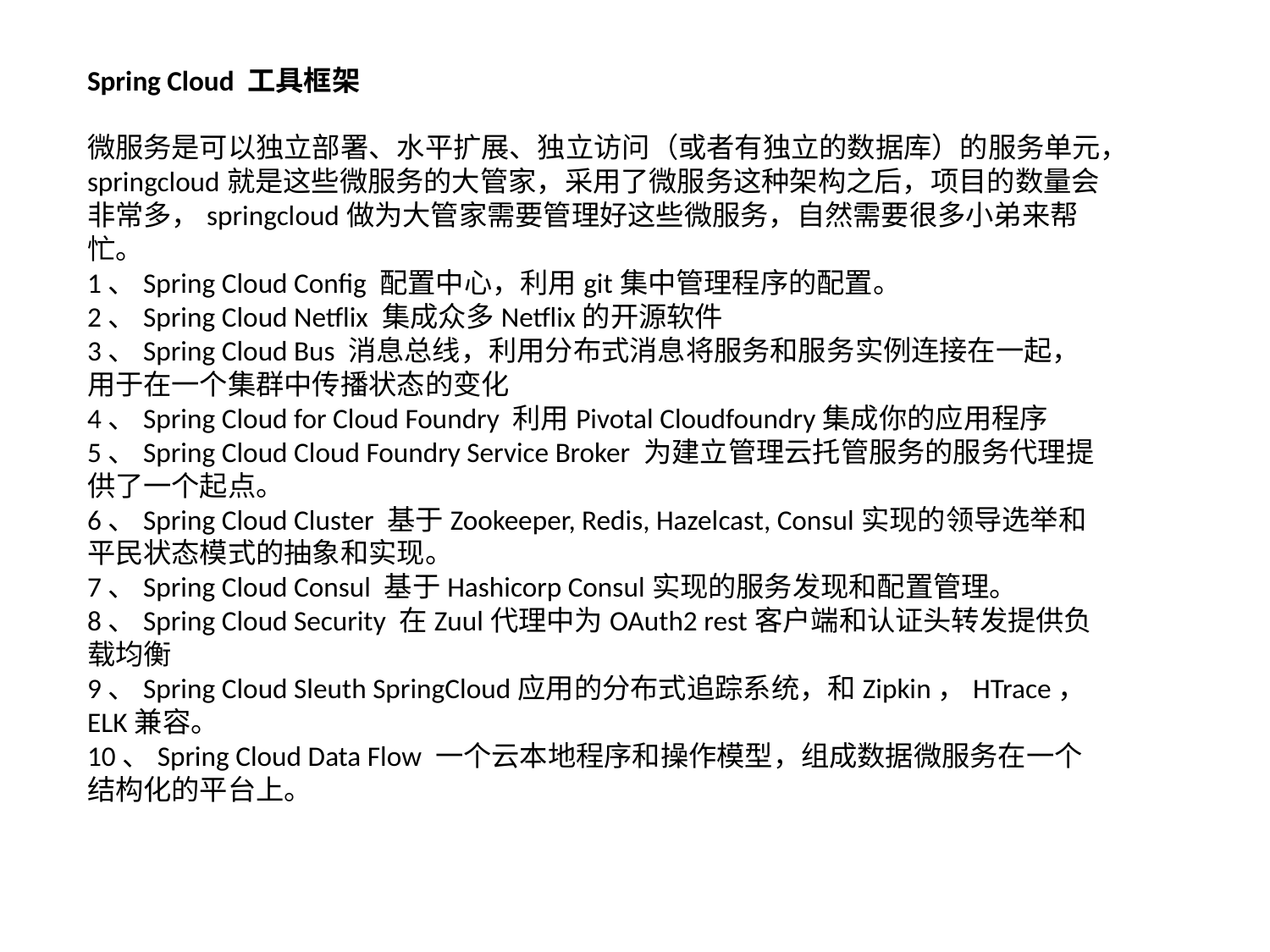

Spring Cloud 工具框架

微服务是可以独立部署、水平扩展、独立访问（或者有独立的数据库）的服务单元，springcloud就是这些微服务的大管家，采用了微服务这种架构之后，项目的数量会非常多，springcloud做为大管家需要管理好这些微服务，自然需要很多小弟来帮忙。
1、Spring Cloud Config 配置中心，利用git集中管理程序的配置。 
2、Spring Cloud Netflix 集成众多Netflix的开源软件
3、Spring Cloud Bus 消息总线，利用分布式消息将服务和服务实例连接在一起，用于在一个集群中传播状态的变化 
4、Spring Cloud for Cloud Foundry 利用Pivotal Cloudfoundry集成你的应用程序
5、Spring Cloud Cloud Foundry Service Broker 为建立管理云托管服务的服务代理提供了一个起点。
6、Spring Cloud Cluster 基于Zookeeper, Redis, Hazelcast, Consul实现的领导选举和平民状态模式的抽象和实现。
7、Spring Cloud Consul 基于Hashicorp Consul实现的服务发现和配置管理。
8、Spring Cloud Security 在Zuul代理中为OAuth2 rest客户端和认证头转发提供负载均衡
9、Spring Cloud Sleuth SpringCloud应用的分布式追踪系统，和Zipkin，HTrace，ELK兼容。
10、Spring Cloud Data Flow 一个云本地程序和操作模型，组成数据微服务在一个结构化的平台上。